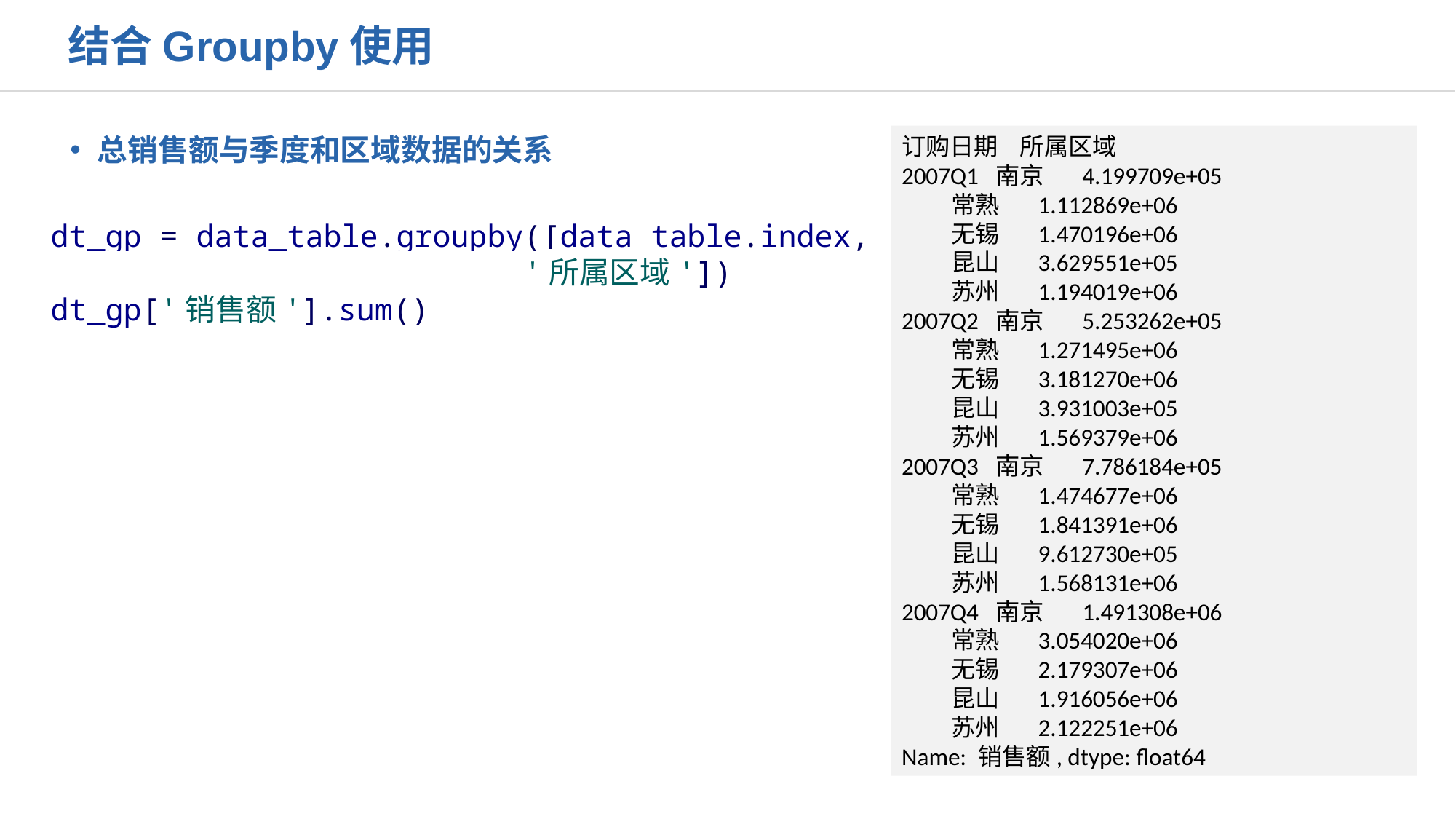

结合Groupby使用
总销售额与季度和区域数据的关系

订购日期    所属区域
2007Q1  南京      4.199709e+05
        常熟      1.112869e+06
        无锡      1.470196e+06
        昆山      3.629551e+05
        苏州      1.194019e+06
2007Q2  南京      5.253262e+05
        常熟      1.271495e+06
        无锡      3.181270e+06
        昆山      3.931003e+05
        苏州      1.569379e+06
2007Q3  南京      7.786184e+05
        常熟      1.474677e+06
        无锡      1.841391e+06
        昆山      9.612730e+05
        苏州      1.568131e+06
2007Q4  南京      1.491308e+06
        常熟      3.054020e+06
        无锡      2.179307e+06
        昆山      1.916056e+06
        苏州      2.122251e+06
Name: 销售额, dtype: float64
dt_gp = data_table.groupby([data_table.index,
                          '所属区域'])
dt_gp['销售额'].sum()